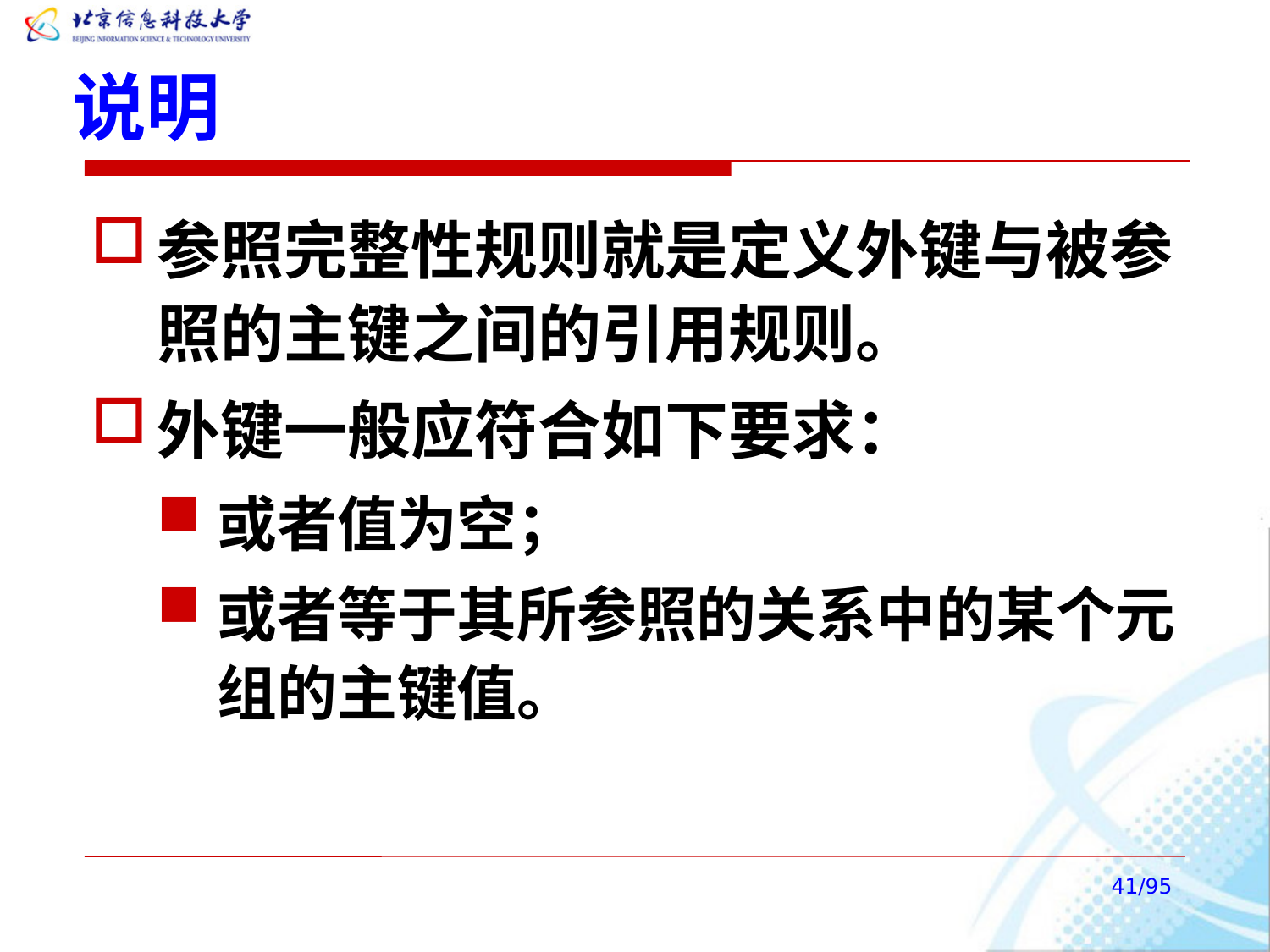

# 说明
参照完整性规则就是定义外键与被参照的主键之间的引用规则。
外键一般应符合如下要求：
或者值为空；
或者等于其所参照的关系中的某个元组的主键值。

41/95